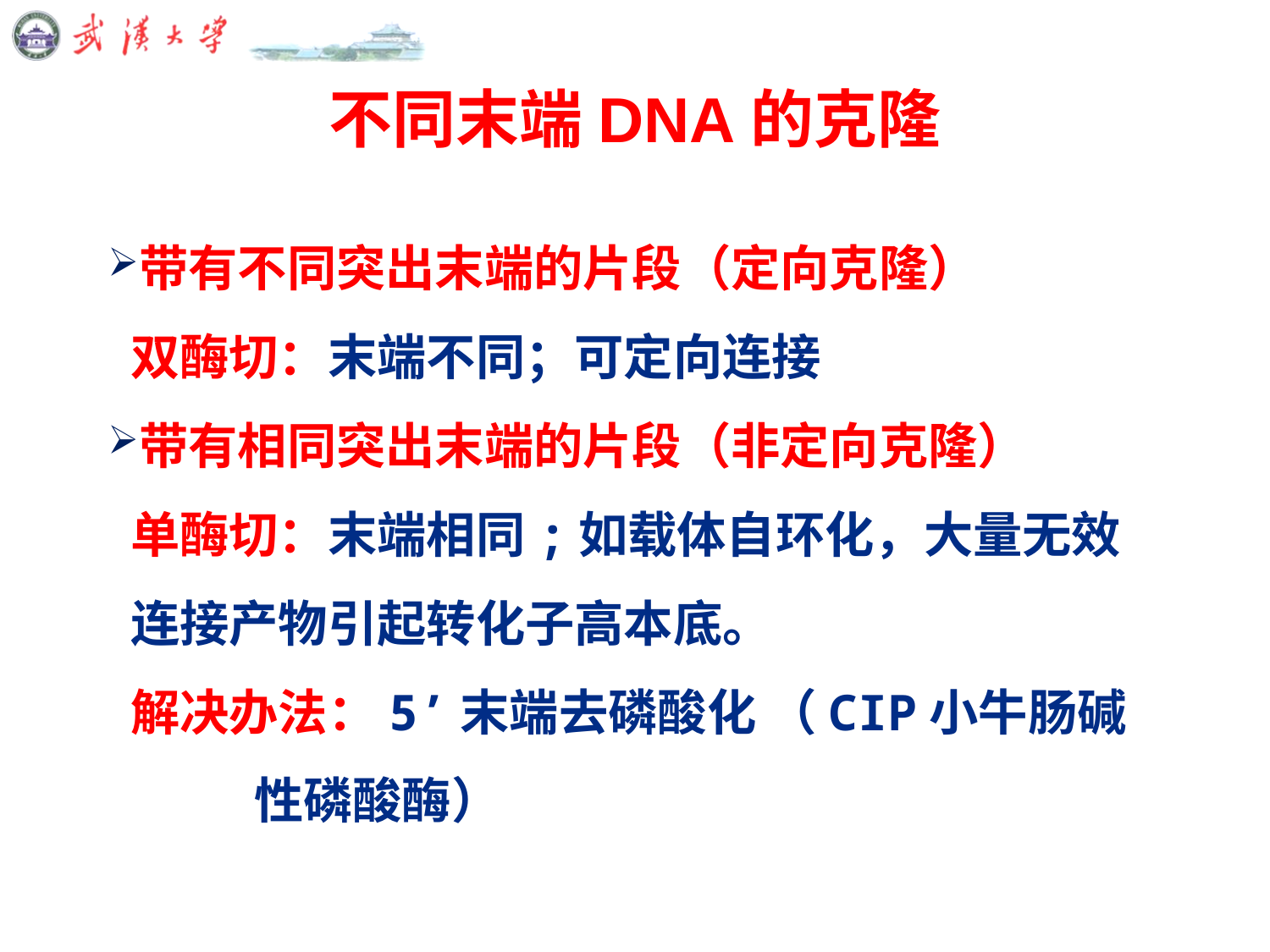

# 不同末端DNA的克隆
带有不同突出末端的片段（定向克隆）
 双酶切：末端不同；可定向连接
带有相同突出末端的片段（非定向克隆）
 单酶切：末端相同;如载体自环化，大量无效
 连接产物引起转化子高本底。
 解决办法：5’末端去磷酸化 （CIP小牛肠碱
            性磷酸酶）